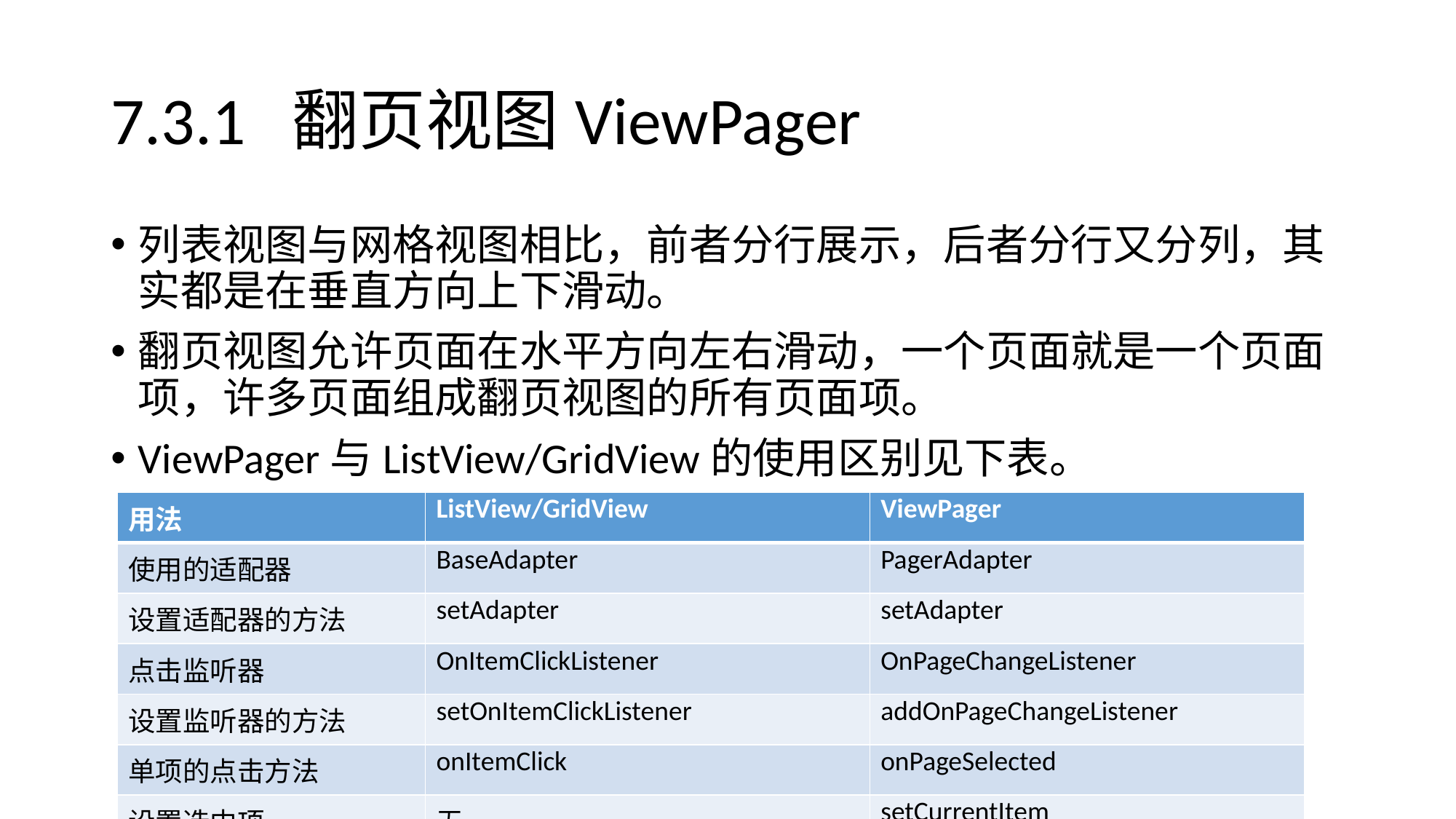

# 7.3.1  翻页视图ViewPager
列表视图与网格视图相比，前者分行展示，后者分行又分列，其实都是在垂直方向上下滑动。
翻页视图允许页面在水平方向左右滑动，一个页面就是一个页面项，许多页面组成翻页视图的所有页面项。
ViewPager与ListView/GridView的使用区别见下表。

| 用法 | ListView/GridView | ViewPager |
| --- | --- | --- |
| 使用的适配器 | BaseAdapter | PagerAdapter |
| 设置适配器的方法 | setAdapter | setAdapter |
| 点击监听器 | OnItemClickListener | OnPageChangeListener |
| 设置监听器的方法 | setOnItemClickListener | addOnPageChangeListener |
| 单项的点击方法 | onItemClick | onPageSelected |
| 设置选中项 | 无 | setCurrentItem |